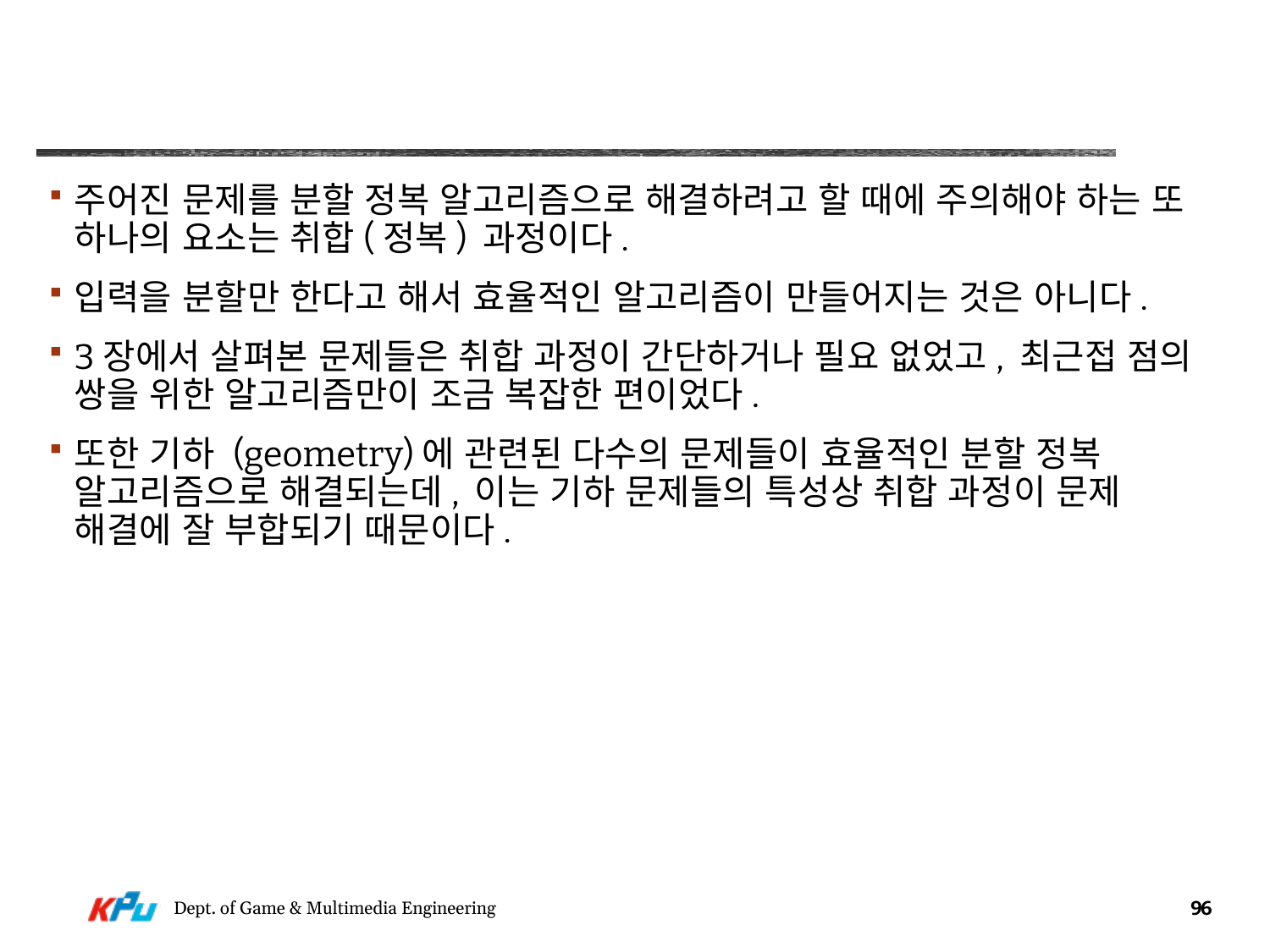

#
주어진 문제를 분할 정복 알고리즘으로 해결하려고 할 때에 주의해야 하는 또 하나의 요소는 취합(정복) 과정이다.
입력을 분할만 한다고 해서 효율적인 알고리즘이 만들어지는 것은 아니다.
3장에서 살펴본 문제들은 취합 과정이 간단하거나 필요 없었고, 최근접 점의 쌍을 위한 알고리즘만이 조금 복잡한 편이었다.
또한 기하 (geometry)에 관련된 다수의 문제들이 효율적인 분할 정복 알고리즘으로 해결되는데, 이는 기하 문제들의 특성상 취합 과정이 문제 해결에 잘 부합되기 때문이다.

Dept. of Game & Multimedia Engineering
96